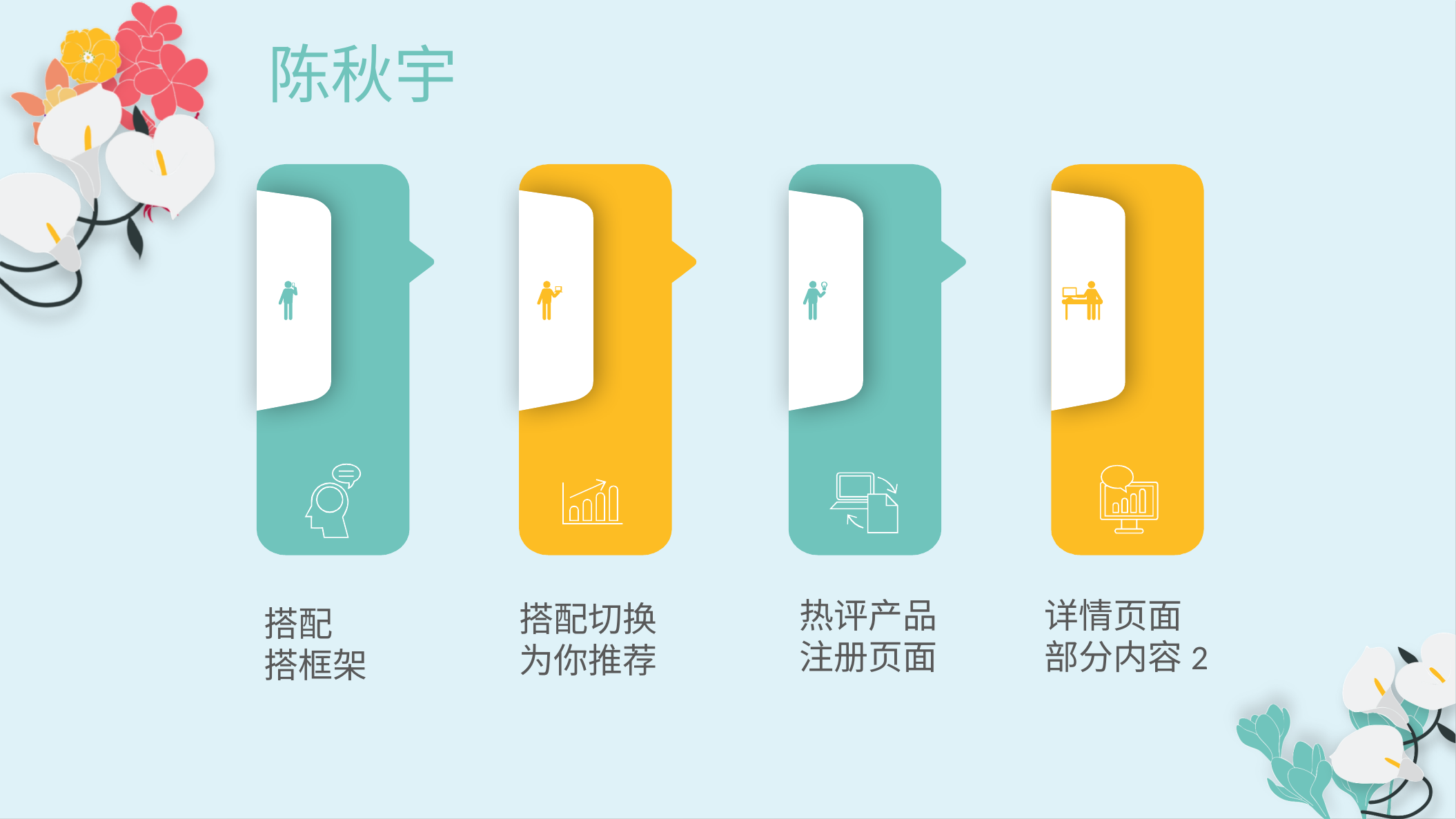

陈秋宇

热评产品
注册页面
详情页面
部分内容2
搭配切换
为你推荐
搭配
搭框架